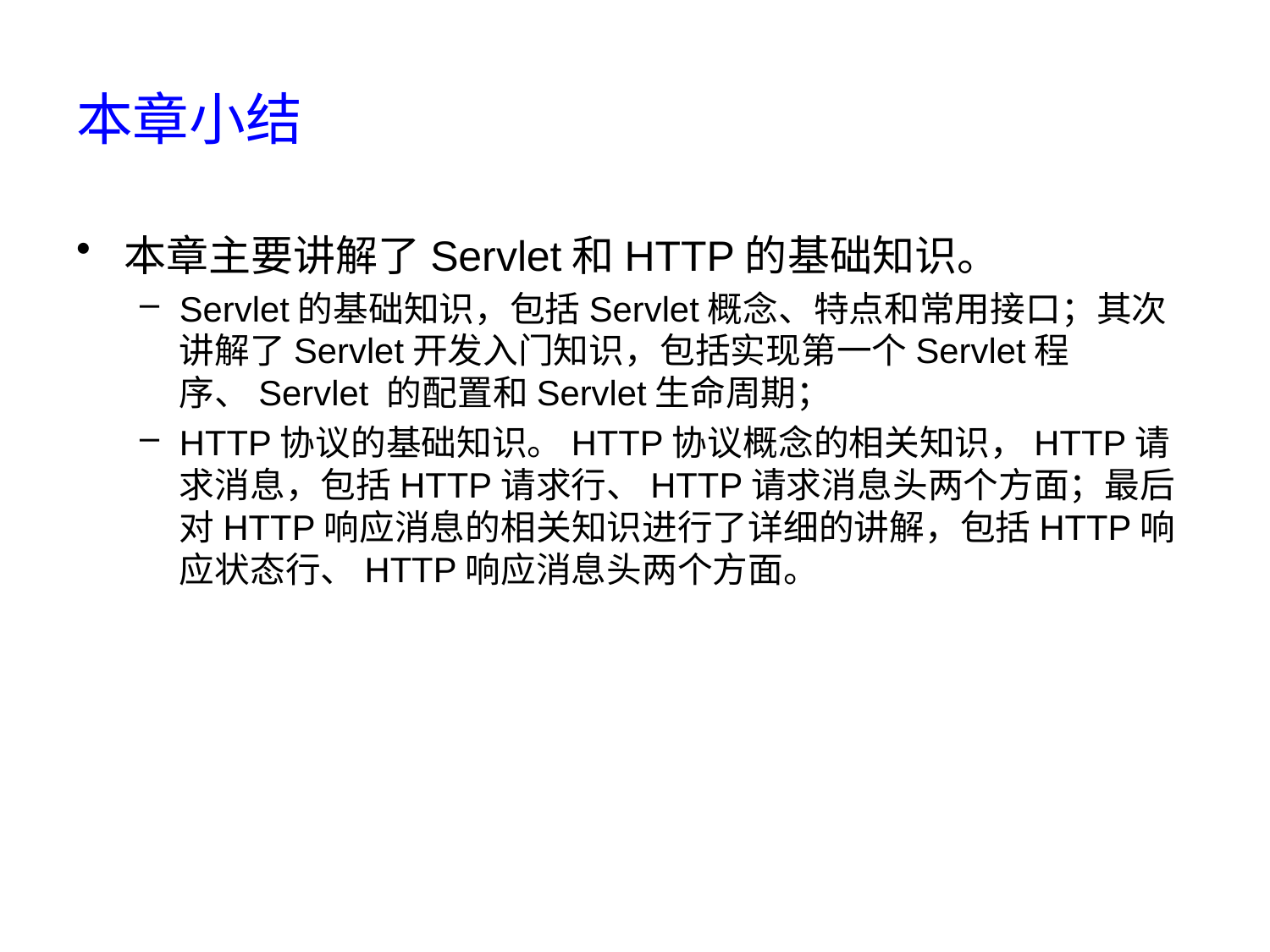

# 本章小结
本章主要讲解了Servlet和HTTP的基础知识。
Servlet的基础知识，包括Servlet概念、特点和常用接口；其次讲解了Servlet开发入门知识，包括实现第一个Servlet程序、Servlet 的配置和Servlet生命周期；
HTTP协议的基础知识。HTTP协议概念的相关知识，HTTP请求消息，包括HTTP请求行、HTTP请求消息头两个方面；最后对HTTP响应消息的相关知识进行了详细的讲解，包括HTTP响应状态行、HTTP响应消息头两个方面。